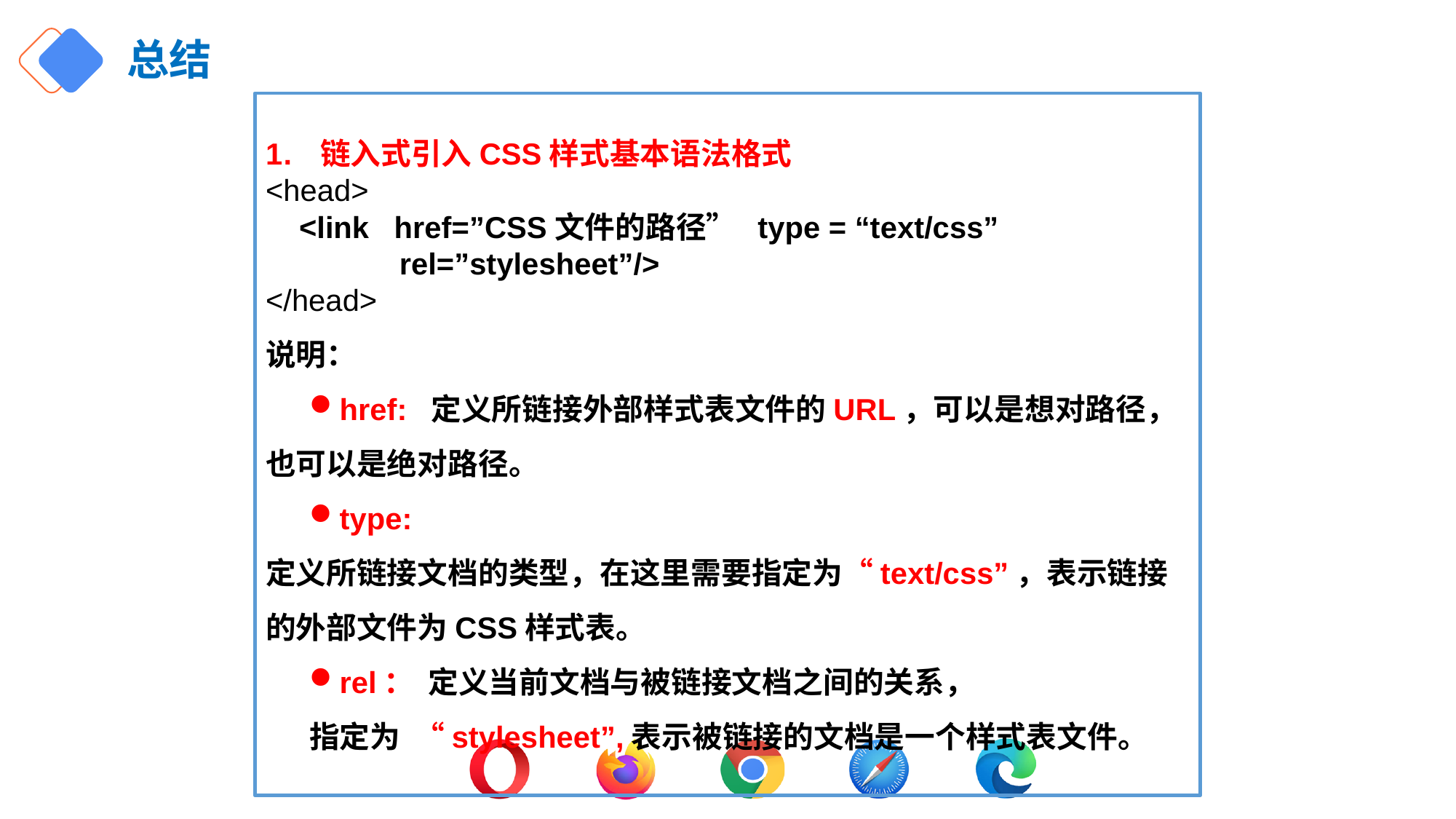

# 总结
链入式引入CSS样式基本语法格式
<head>
    <link   href=”CSS文件的路径”  type = “text/css”
                rel=”stylesheet”/>
</head>
说明：
href:  定义所链接外部样式表文件的URL，可以是想对路径，也可以是绝对路径。
type:  定义所链接文档的类型，在这里需要指定为“text/css”，表示链接的外部文件为CSS样式表。
rel：  定义当前文档与被链接文档之间的关系，
指定为  “stylesheet”,表示被链接的文档是一个样式表文件。